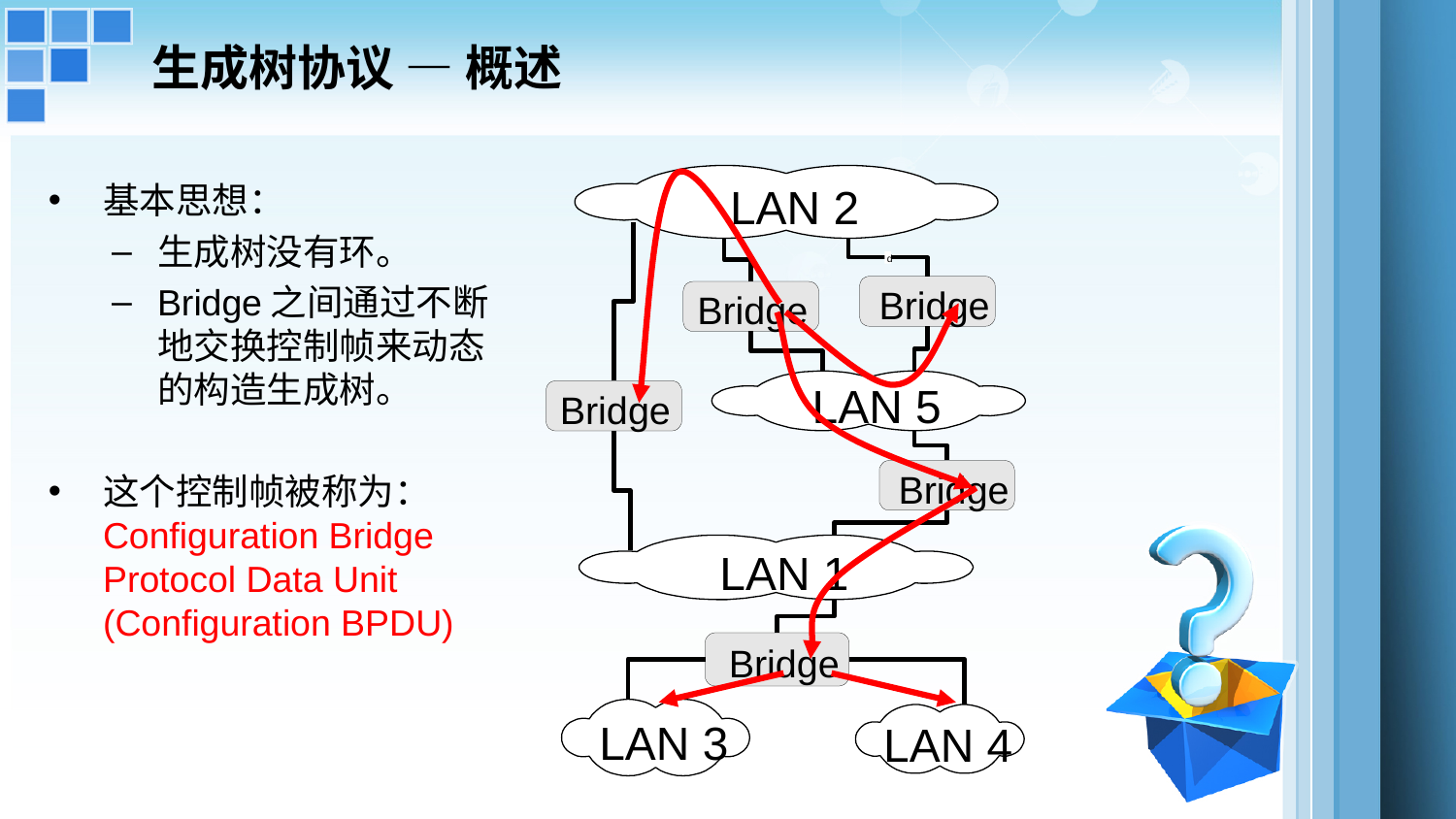

# 生成树协议 — 概述

LAN 2

d

Bridge
Bridge

LAN 5

Bridge

Bridge

LAN 1

Bridge

LAN 3
LAN 4
基本思想：
生成树没有环。
Bridge之间通过不断地交换控制帧来动态的构造生成树。

这个控制帧被称为： Configuration Bridge Protocol Data Unit (Configuration BPDU)